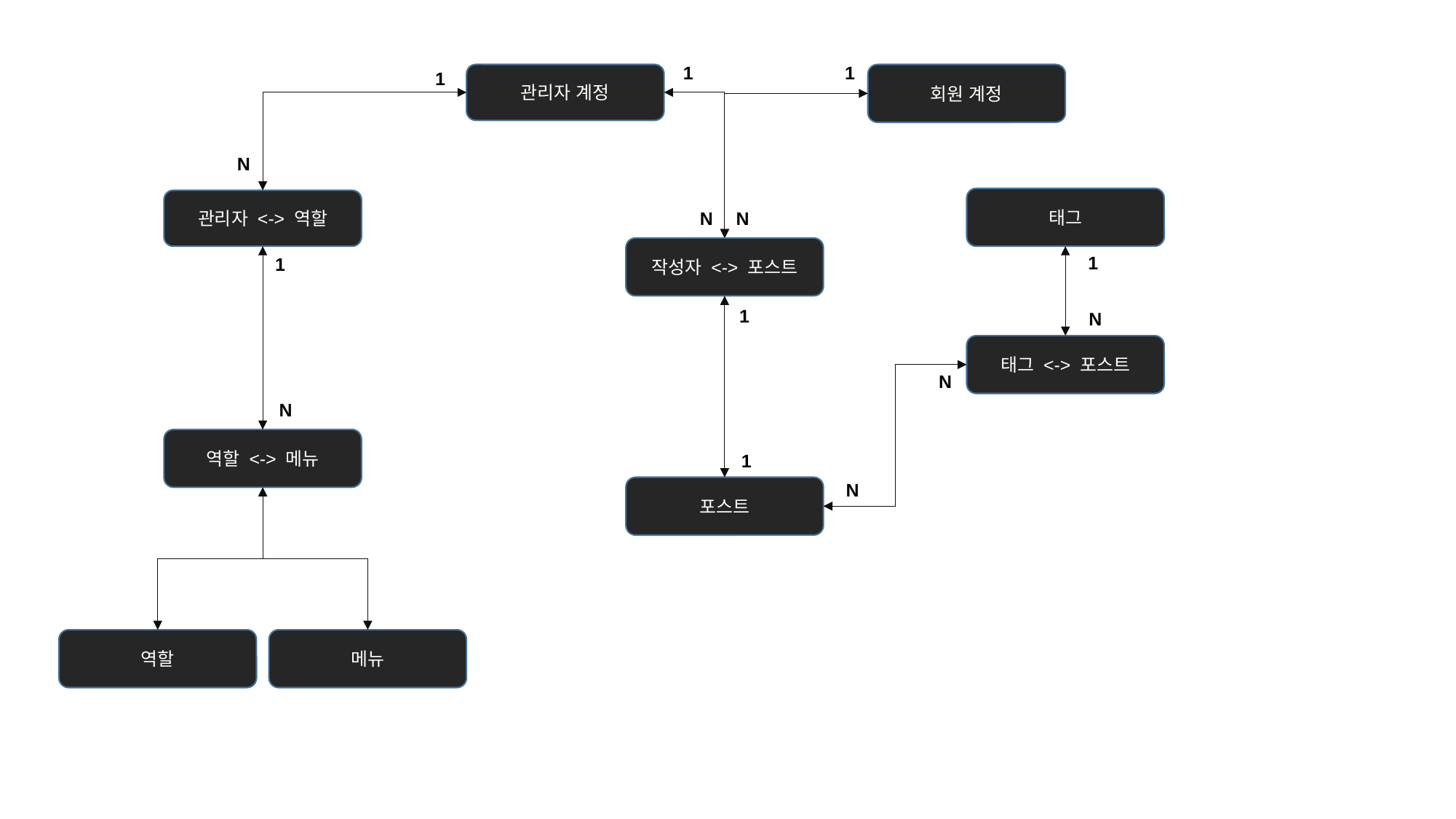

1
1
1
관리자 계정
회원 계정
N
태그
관리자 <-> 역할
N
N
작성자 <-> 포스트
1
1
1
N
태그 <-> 포스트
N
N
역할 <-> 메뉴
1
N
포스트
역할
메뉴